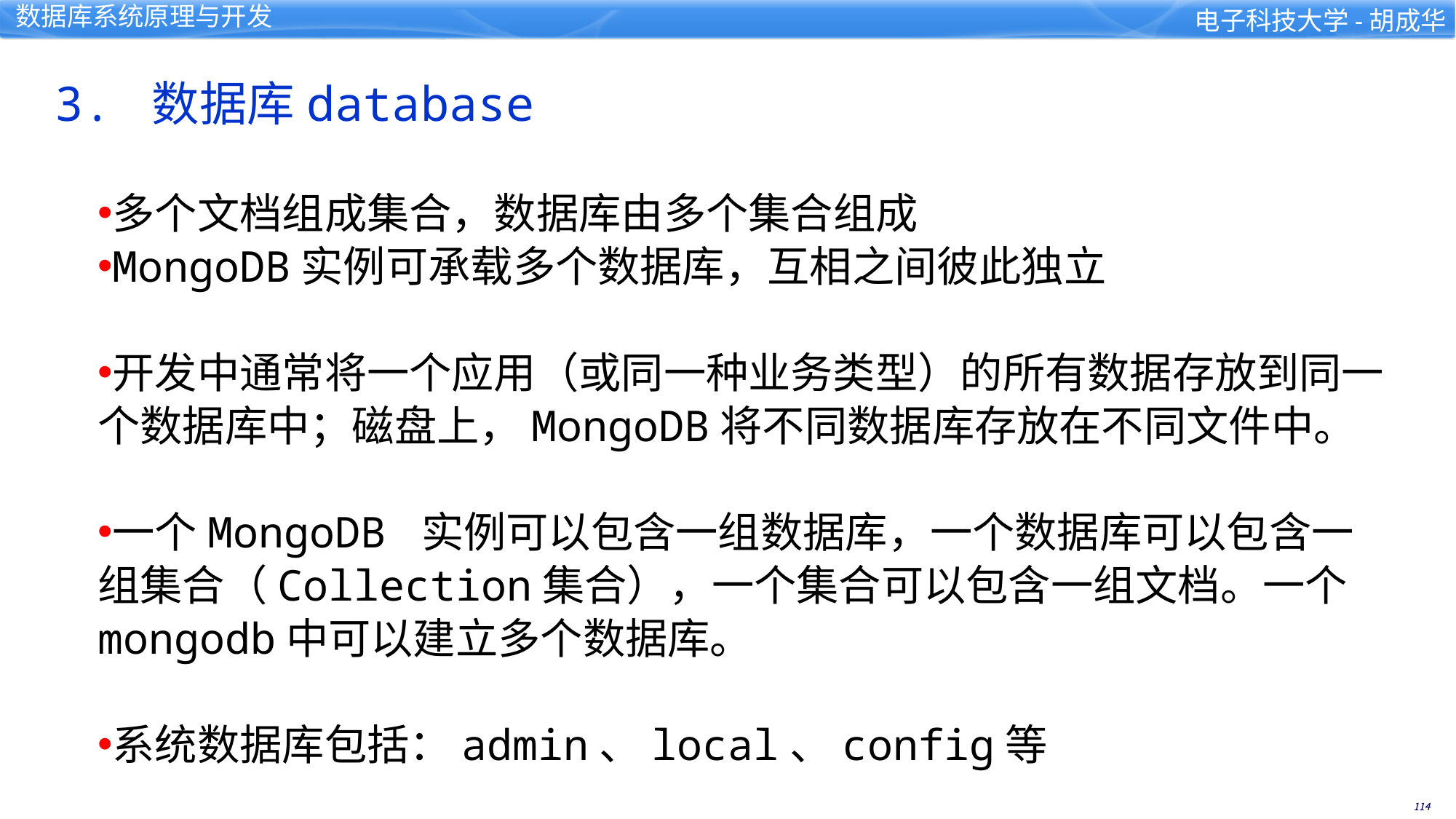

3. 数据库database
多个文档组成集合，数据库由多个集合组成
MongoDB实例可承载多个数据库，互相之间彼此独立

开发中通常将一个应用（或同一种业务类型）的所有数据存放到同一个数据库中；磁盘上，MongoDB将不同数据库存放在不同文件中。

一个MongoDB 实例可以包含一组数据库，一个数据库可以包含一组集合（Collection集合），一个集合可以包含一组文档。一个mongodb中可以建立多个数据库。

系统数据库包括：admin、local、config等